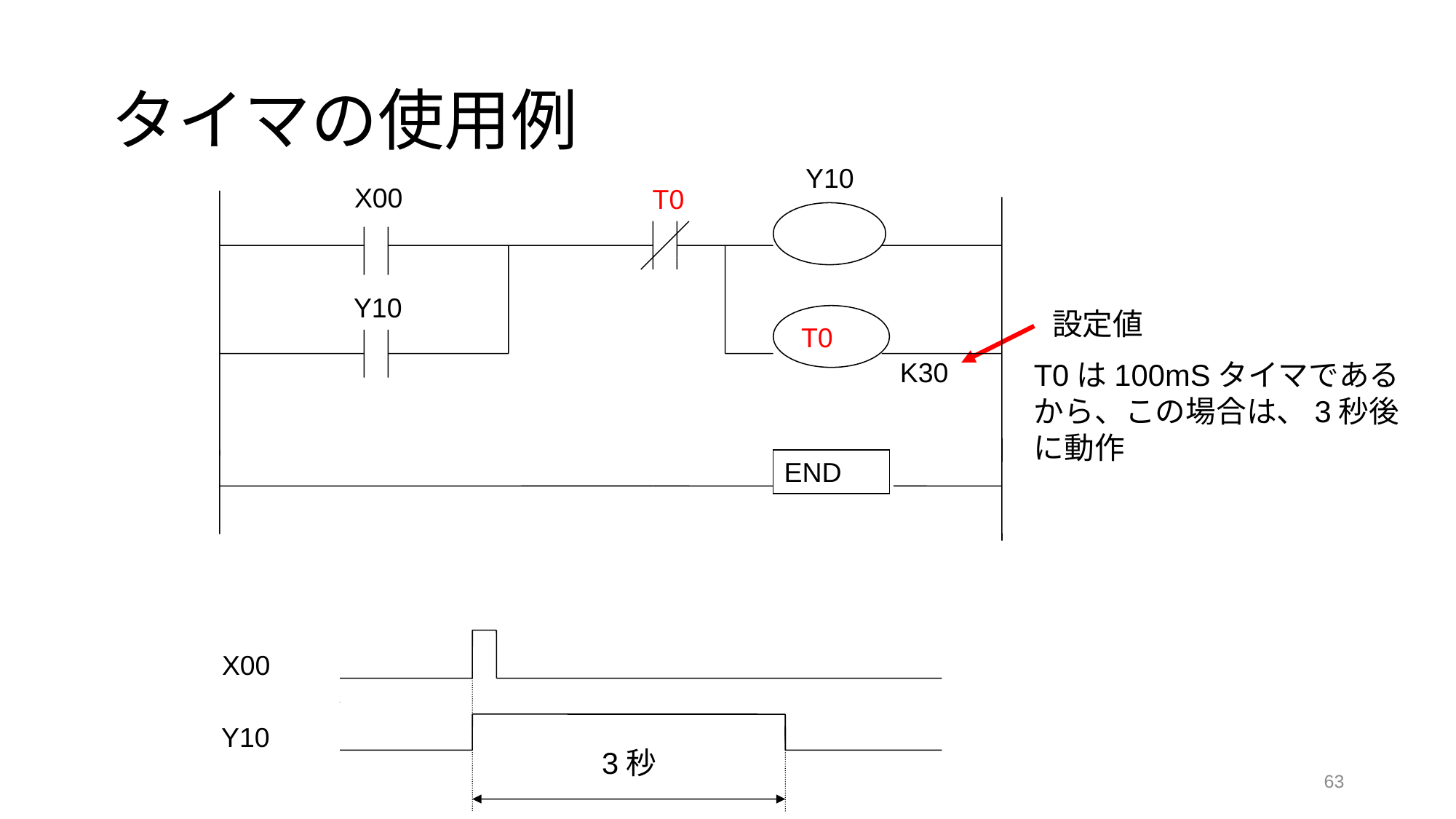

# タイマの使用例
Y10
X00
T0

Y10
T0

K30

END

X00

Y10

3秒

設定値

T0は100mSタイマであるから、この場合は、3秒後に動作
63